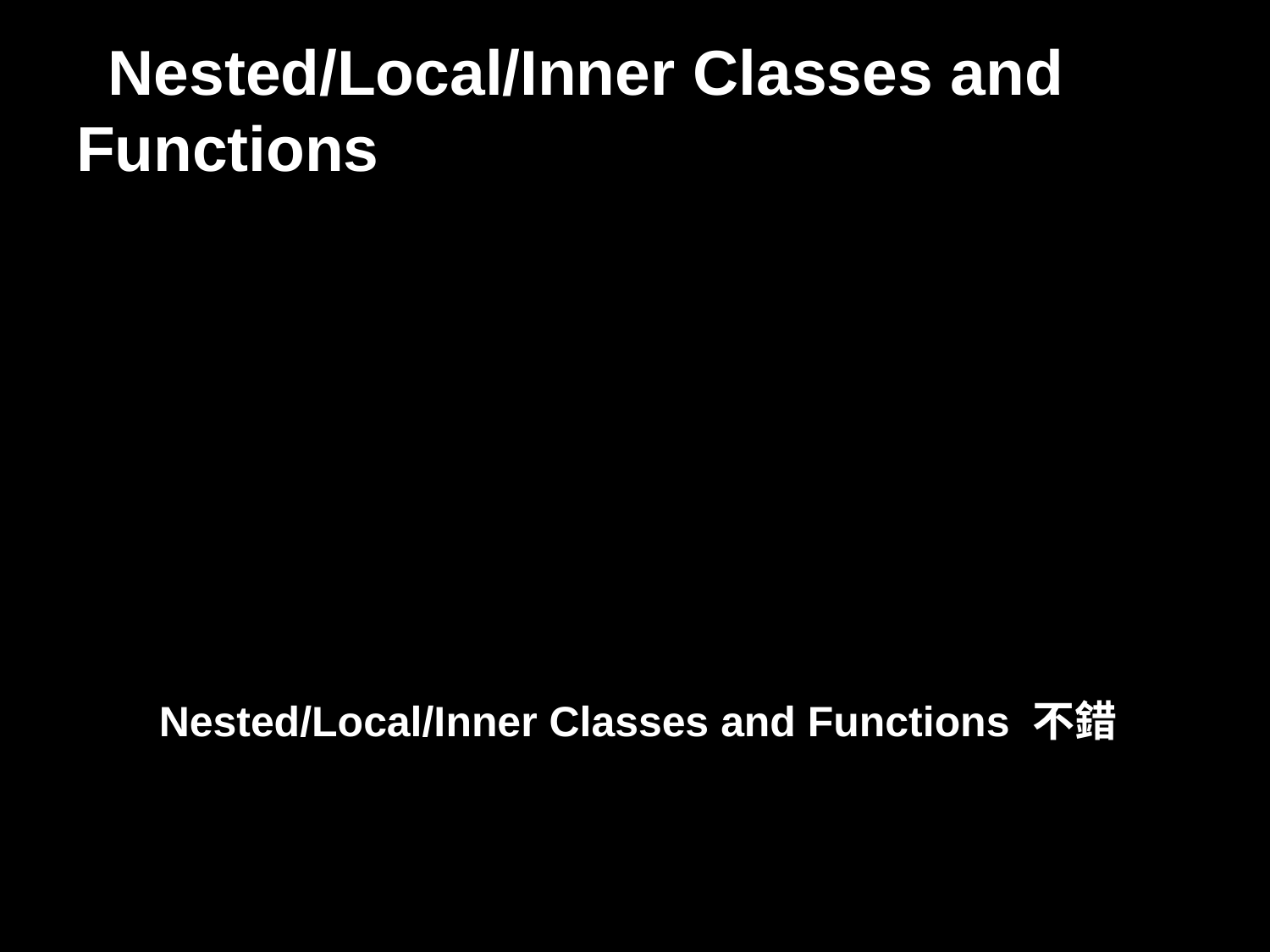

# Nested/Local/Inner Classes and Functions

Nested/Local/Inner Classes and Functions 不錯